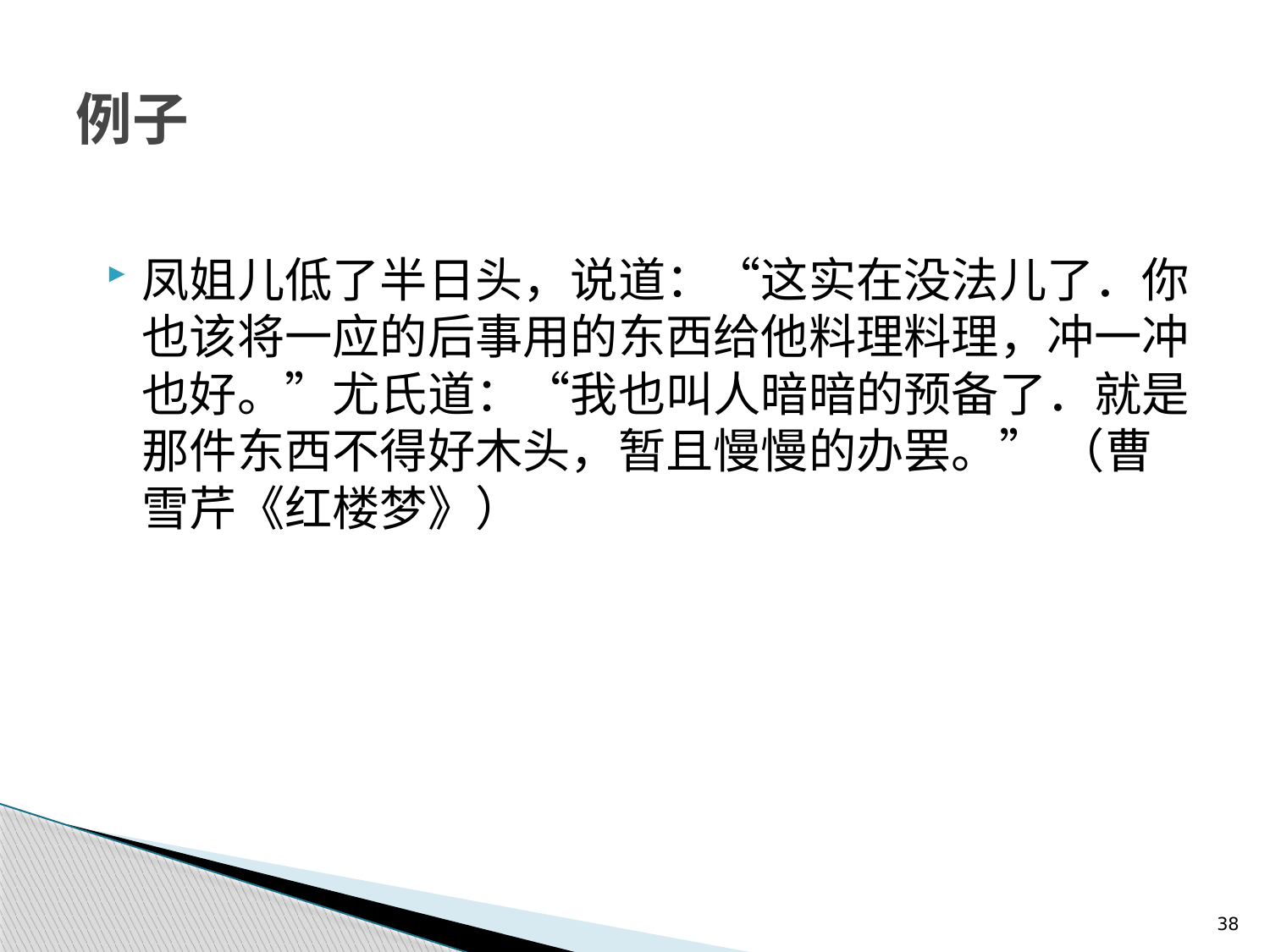

# 例子
凤姐儿低了半日头，说道：“这实在没法儿了．你也该将一应的后事用的东西给他料理料理，冲一冲也好。”尤氏道：“我也叫人暗暗的预备了．就是那件东西不得好木头，暂且慢慢的办罢。” （曹雪芹《红楼梦》）
38